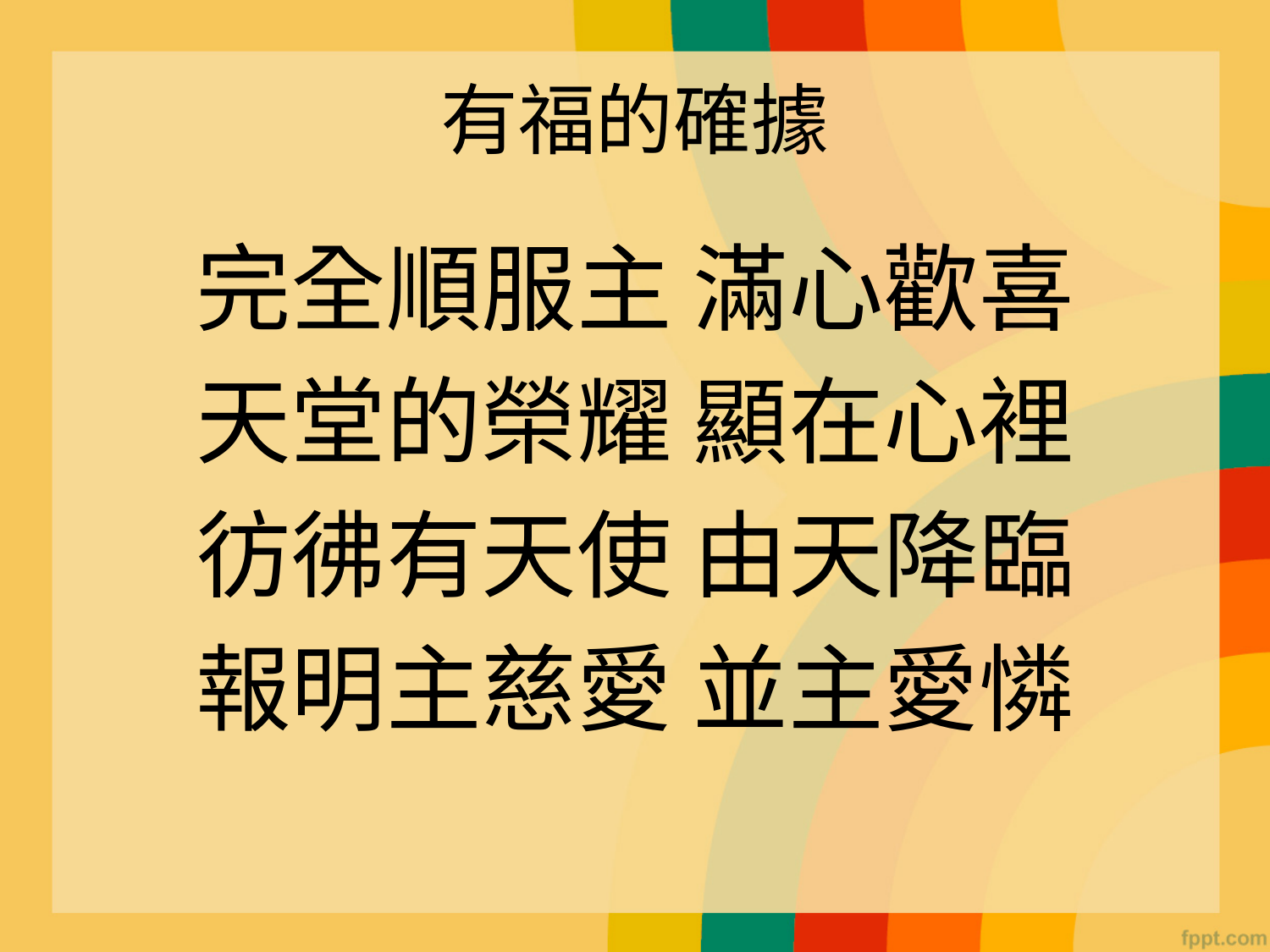

# 有福的確據
完全順服主 滿心歡喜
天堂的榮耀 顯在心裡
彷彿有天使 由天降臨
報明主慈愛 並主愛憐